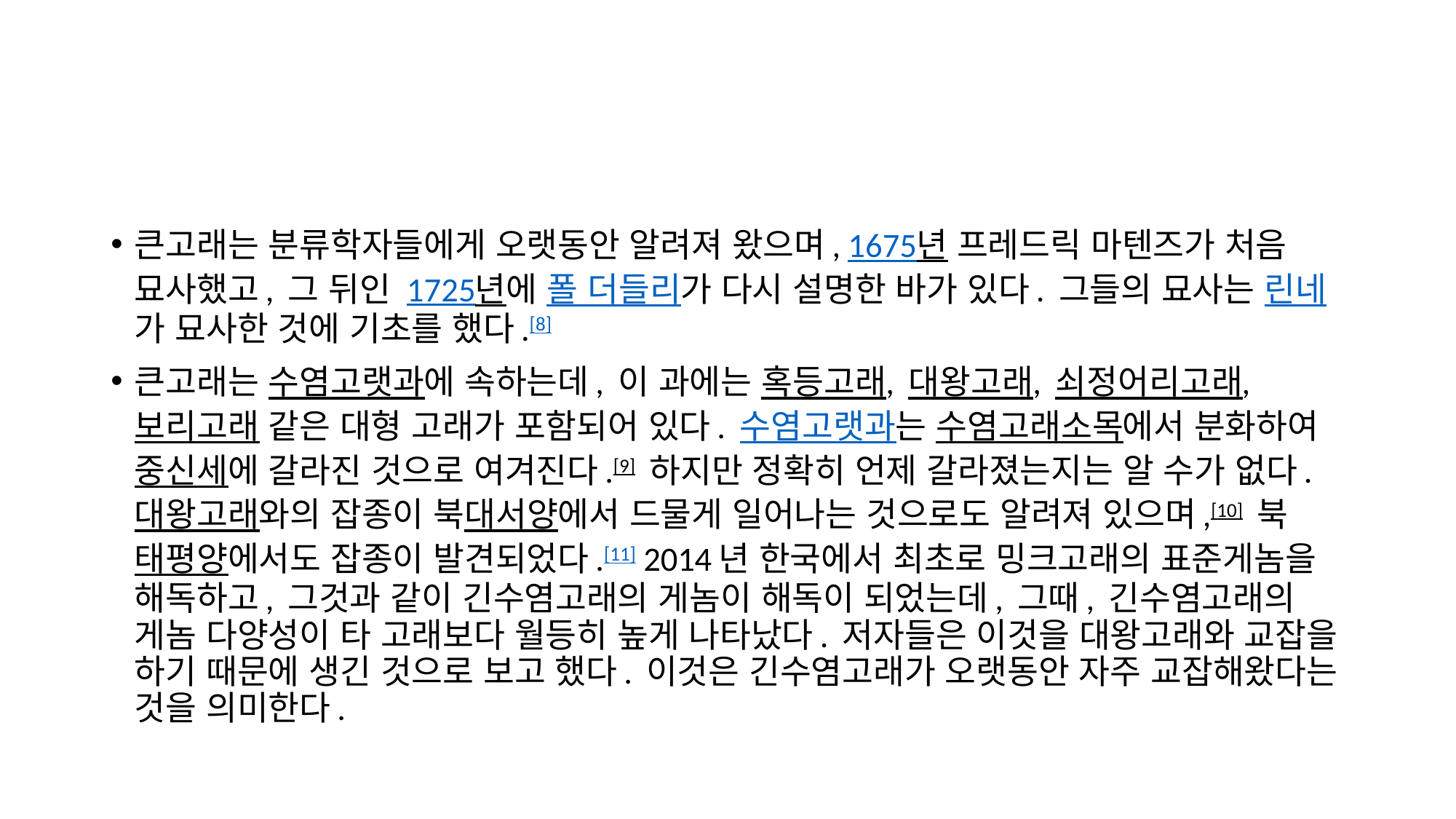

#
큰고래는 분류학자들에게 오랫동안 알려져 왔으며, 1675년 프레드릭 마텐즈가 처음 묘사했고, 그 뒤인 1725년에 폴 더들리가 다시 설명한 바가 있다. 그들의 묘사는 린네가 묘사한 것에 기초를 했다.[8]
큰고래는 수염고랫과에 속하는데, 이 과에는 혹등고래, 대왕고래, 쇠정어리고래, 보리고래 같은 대형 고래가 포함되어 있다. 수염고랫과는 수염고래소목에서 분화하여 중신세에 갈라진 것으로 여겨진다.[9] 하지만 정확히 언제 갈라졌는지는 알 수가 없다. 대왕고래와의 잡종이 북대서양에서 드물게 일어나는 것으로도 알려져 있으며,[10] 북태평양에서도 잡종이 발견되었다.[11] 2014년 한국에서 최초로 밍크고래의 표준게놈을 해독하고, 그것과 같이 긴수염고래의 게놈이 해독이 되었는데, 그때, 긴수염고래의 게놈 다양성이 타 고래보다 월등히 높게 나타났다. 저자들은 이것을 대왕고래와 교잡을 하기 때문에 생긴 것으로 보고 했다. 이것은 긴수염고래가 오랫동안 자주 교잡해왔다는 것을 의미한다.